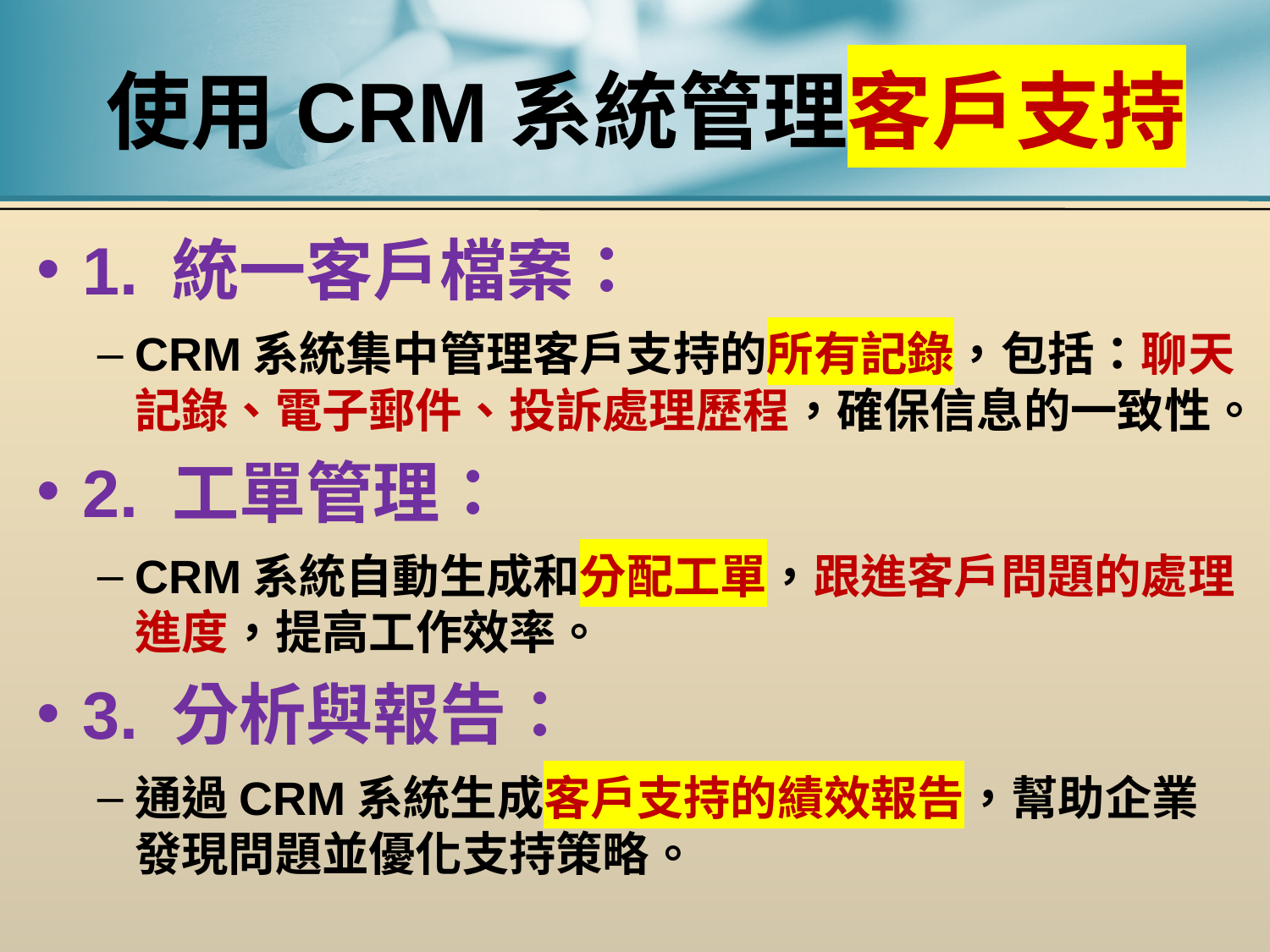

# 使用CRM系統管理客戶支持
1. 統一客戶檔案：
CRM系統集中管理客戶支持的所有記錄，包括：聊天記錄、電子郵件、投訴處理歷程，確保信息的一致性。
2. 工單管理：
CRM系統自動生成和分配工單，跟進客戶問題的處理進度，提高工作效率。
3. 分析與報告：
通過CRM系統生成客戶支持的績效報告，幫助企業發現問題並優化支持策略。